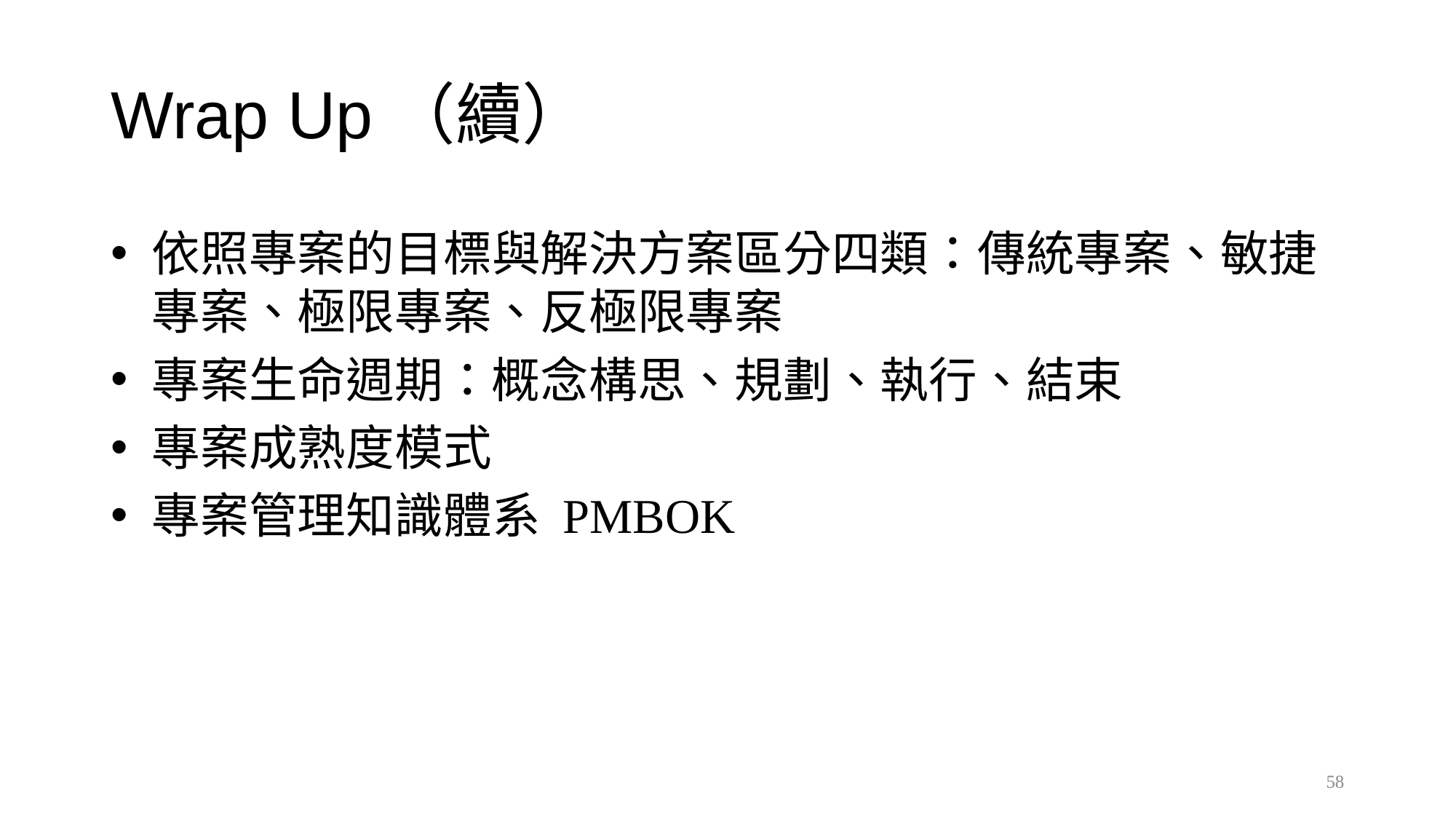

# Wrap Up（續）
依照專案的目標與解決方案區分四類：傳統專案、敏捷專案、極限專案、反極限專案
專案生命週期：概念構思、規劃、執行、結束
專案成熟度模式
專案管理知識體系 PMBOK
58